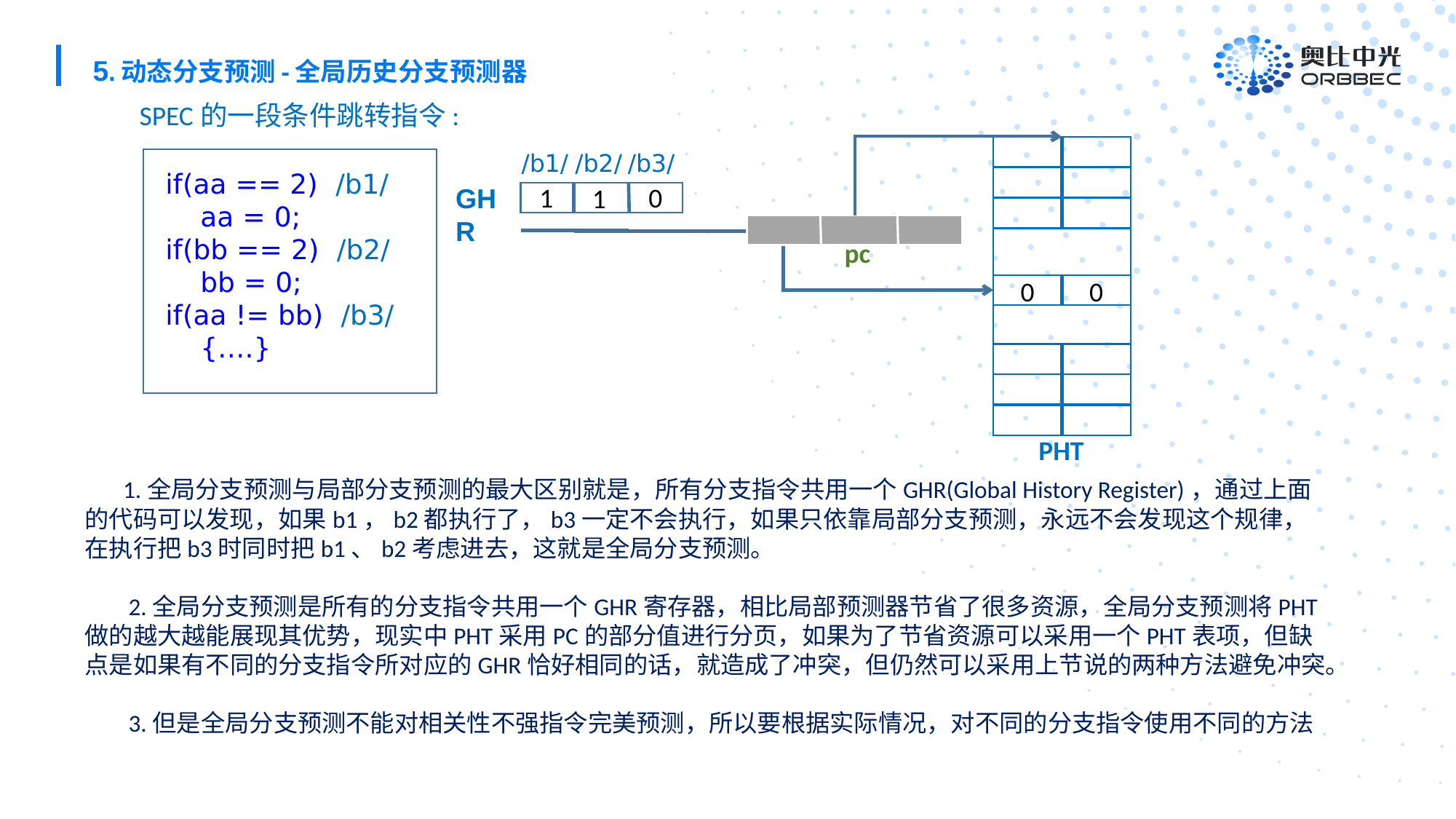

5.动态分支预测-全局历史分支预测器
SPEC的一段条件跳转指令:

/b1/
/b2/
/b3/

 if(aa == 2)  /b1/
     aa = 0;
 if(bb == 2)  /b2/
     bb = 0;
 if(aa != bb)  /b3/
     {….}

1
0
GHR
1

pc
0
0

PHT
     1.全局分支预测与局部分支预测的最大区别就是，所有分支指令共用一个GHR(Global History Register)，通过上面的代码可以发现，如果b1，b2都执行了，b3一定不会执行，如果只依靠局部分支预测，永远不会发现这个规律，在执行把b3时同时把b1、b2考虑进去，这就是全局分支预测。

        2.全局分支预测是所有的分支指令共用一个GHR寄存器，相比局部预测器节省了很多资源，全局分支预测将PHT
做的越大越能展现其优势，现实中PHT采用PC的部分值进行分页，如果为了节省资源可以采用一个PHT表项，但缺点是如果有不同的分支指令所对应的GHR恰好相同的话，就造成了冲突，但仍然可以采用上节说的两种方法避免冲突。

        3.但是全局分支预测不能对相关性不强指令完美预测，所以要根据实际情况，对不同的分支指令使用不同的方法
24